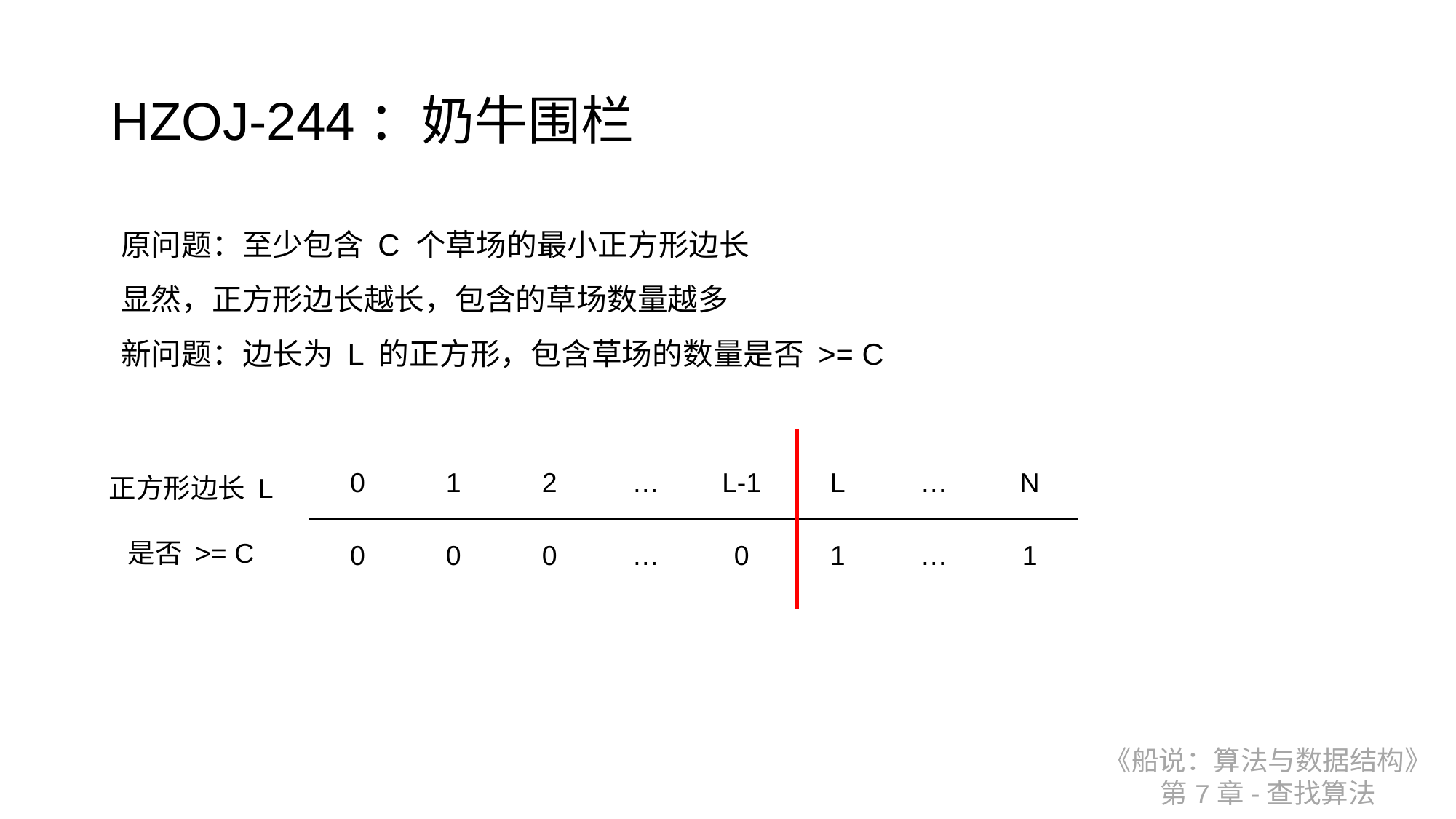

# HZOJ-244：奶牛围栏
原问题：至少包含 C 个草场的最小正方形边长
显然，正方形边长越长，包含的草场数量越多
新问题：边长为 L 的正方形，包含草场的数量是否 >= C
| 0 | 1 | 2 | … | L-1 | L | … | N |
| --- | --- | --- | --- | --- | --- | --- | --- |
| 0 | 0 | 0 | … | 0 | 1 | … | 1 |
正方形边长 L
是否 >= C